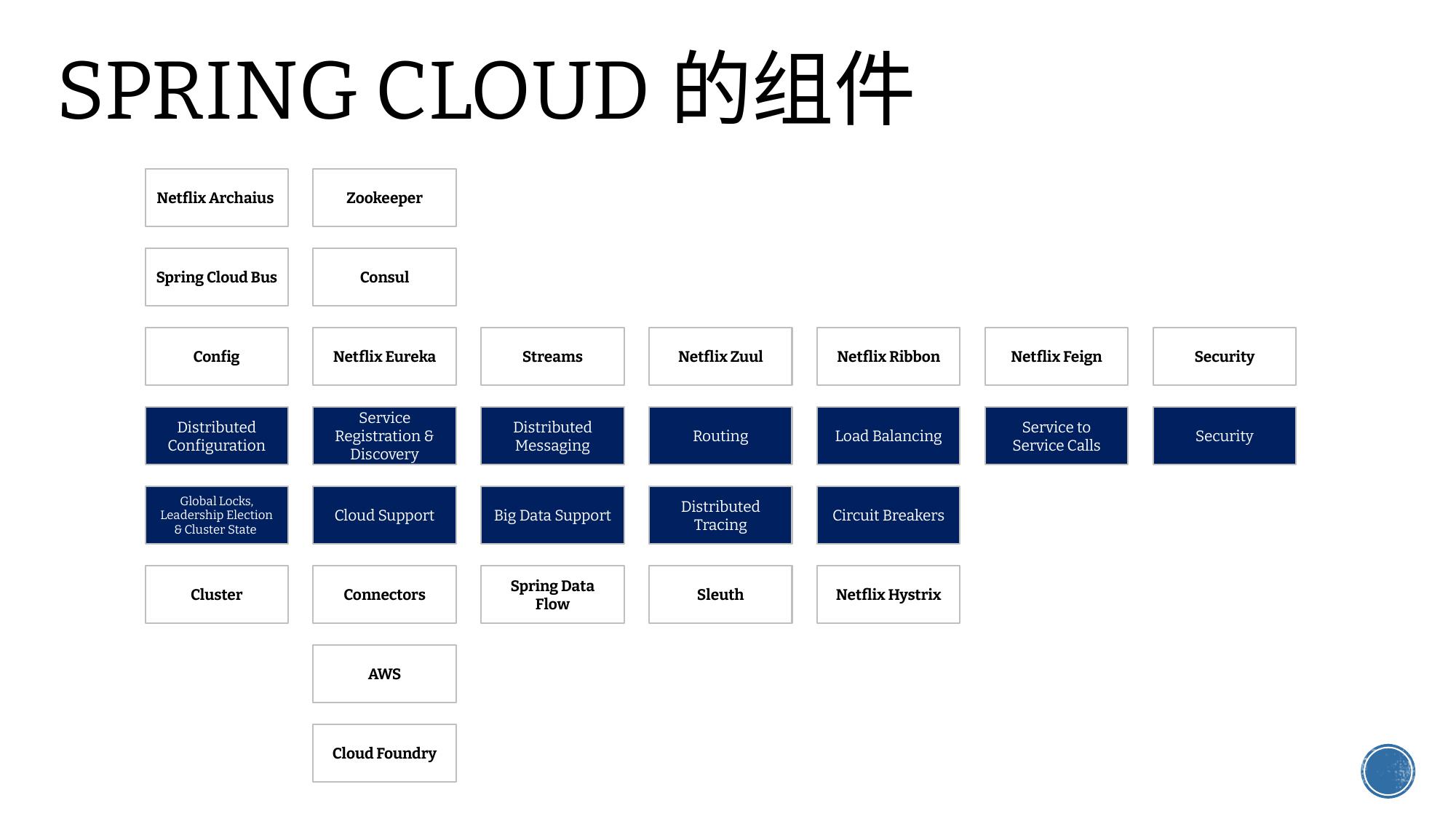

# Spring Cloud的组件
Netflix Archaius
Zookeeper
Spring Cloud Bus
Consul
Config
Netflix Eureka
Streams
Netflix Zuul
Netflix Ribbon
Netflix Feign
Security
Distributed Configuration
Service Registration & Discovery
Distributed Messaging
Routing
Load Balancing
Service to Service Calls
Security
Global Locks, Leadership Election & Cluster State
Cloud Support
Big Data Support
Distributed Tracing
Circuit Breakers
Cluster
Connectors
Spring Data Flow
Sleuth
Netflix Hystrix
AWS
Cloud Foundry